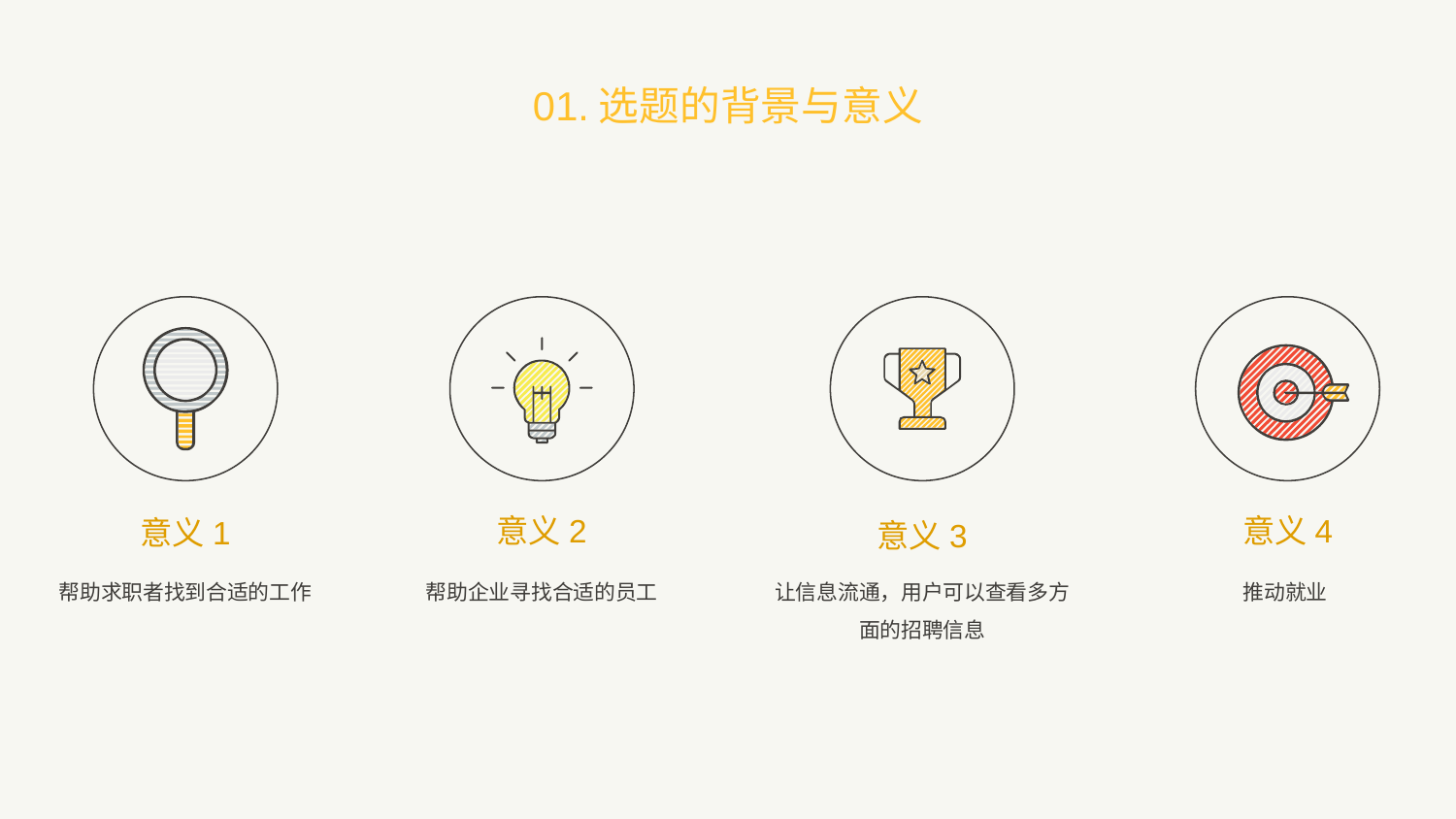

01.选题的背景与意义

意义2
意义4
意义1
意义3
帮助求职者找到合适的工作
帮助企业寻找合适的员工
让信息流通，用户可以查看多方面的招聘信息
推动就业